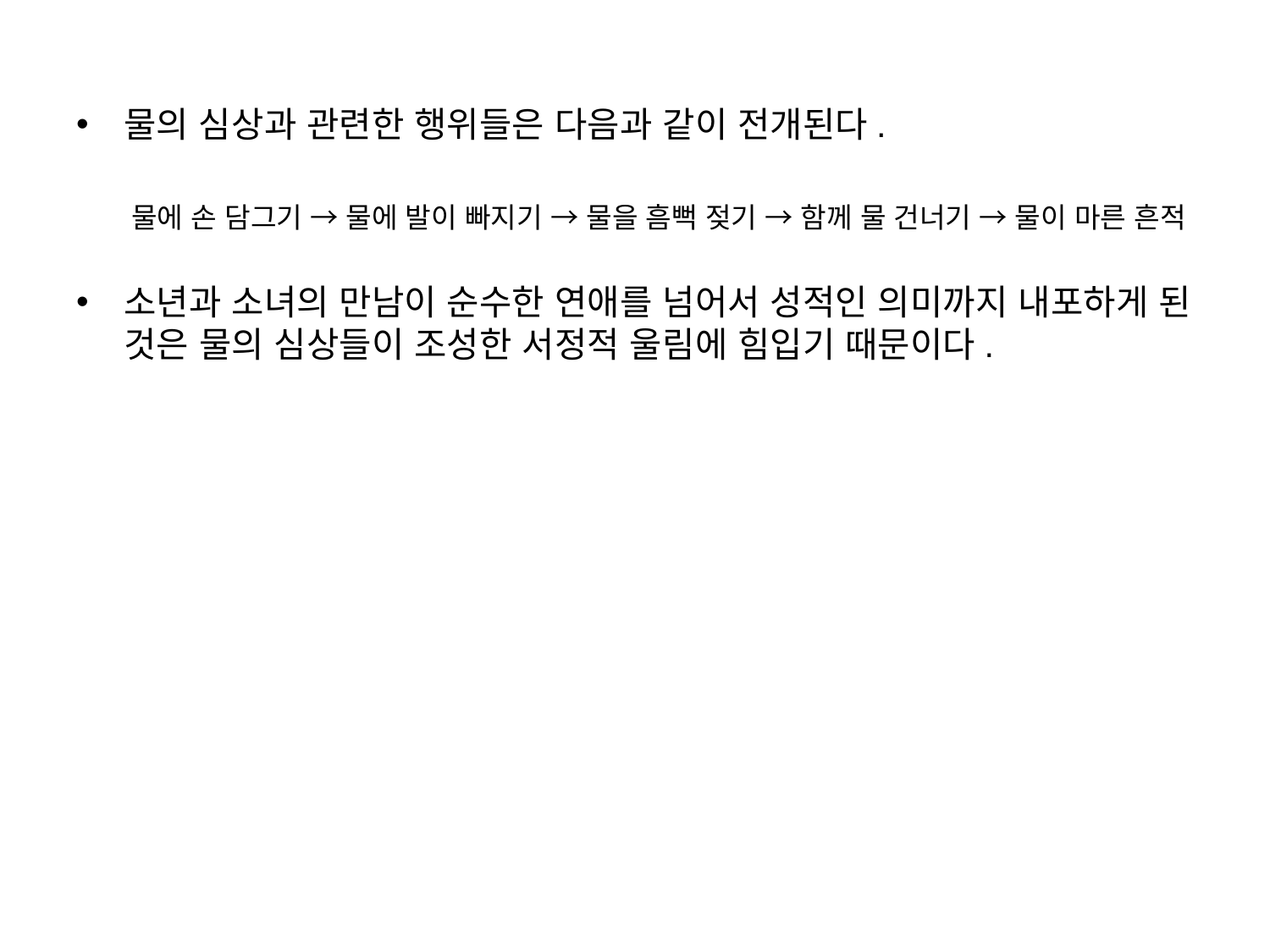

물의 심상과 관련한 행위들은 다음과 같이 전개된다.

물에 손 담그기 → 물에 발이 빠지기 → 물을 흠뻑 젖기 → 함께 물 건너기 → 물이 마른 흔적

소년과 소녀의 만남이 순수한 연애를 넘어서 성적인 의미까지 내포하게 된 것은 물의 심상들이 조성한 서정적 울림에 힘입기 때문이다.